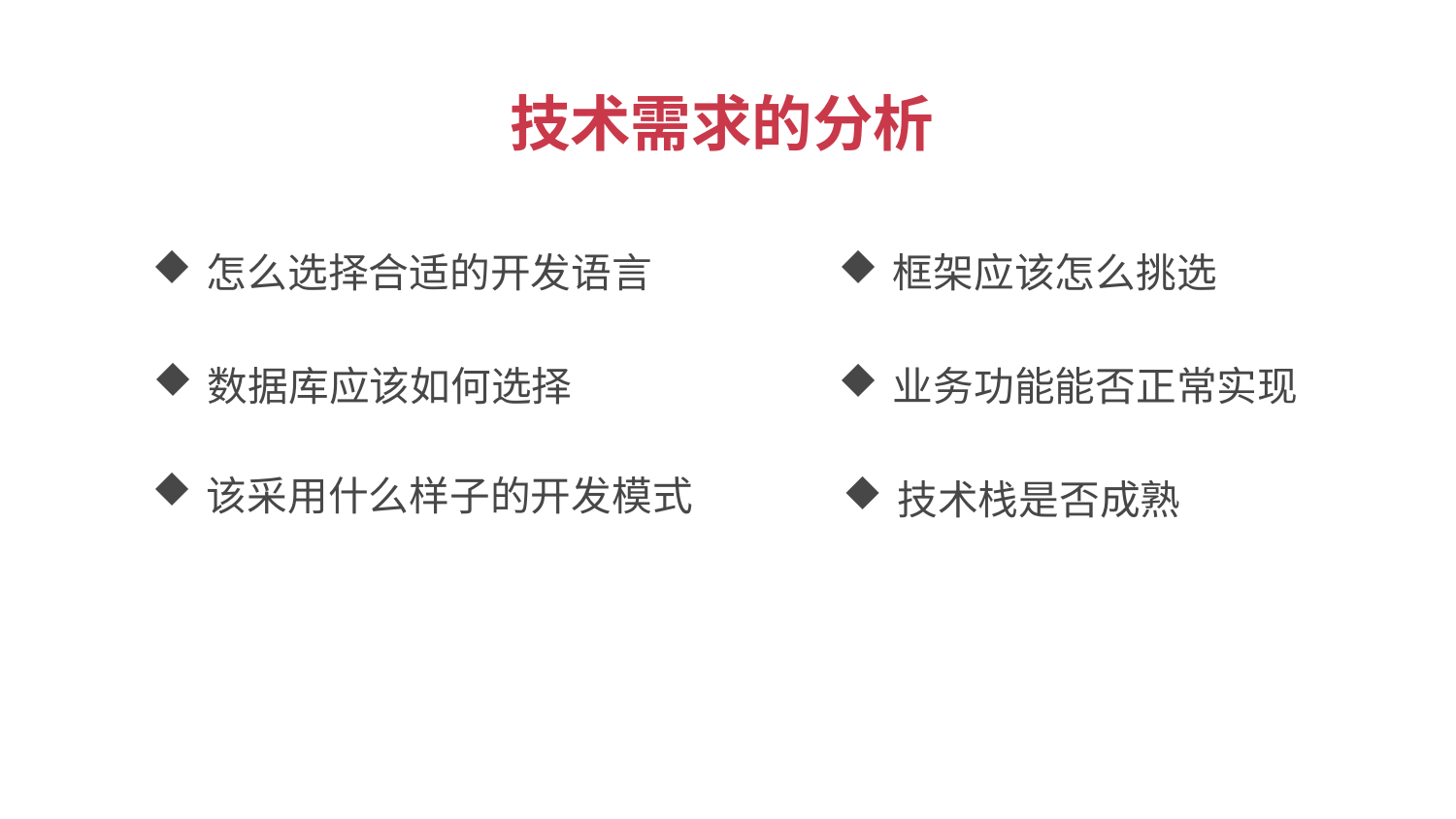

技术需求的分析
怎么选择合适的开发语言
框架应该怎么挑选
数据库应该如何选择
业务功能能否正常实现
该采用什么样子的开发模式
技术栈是否成熟